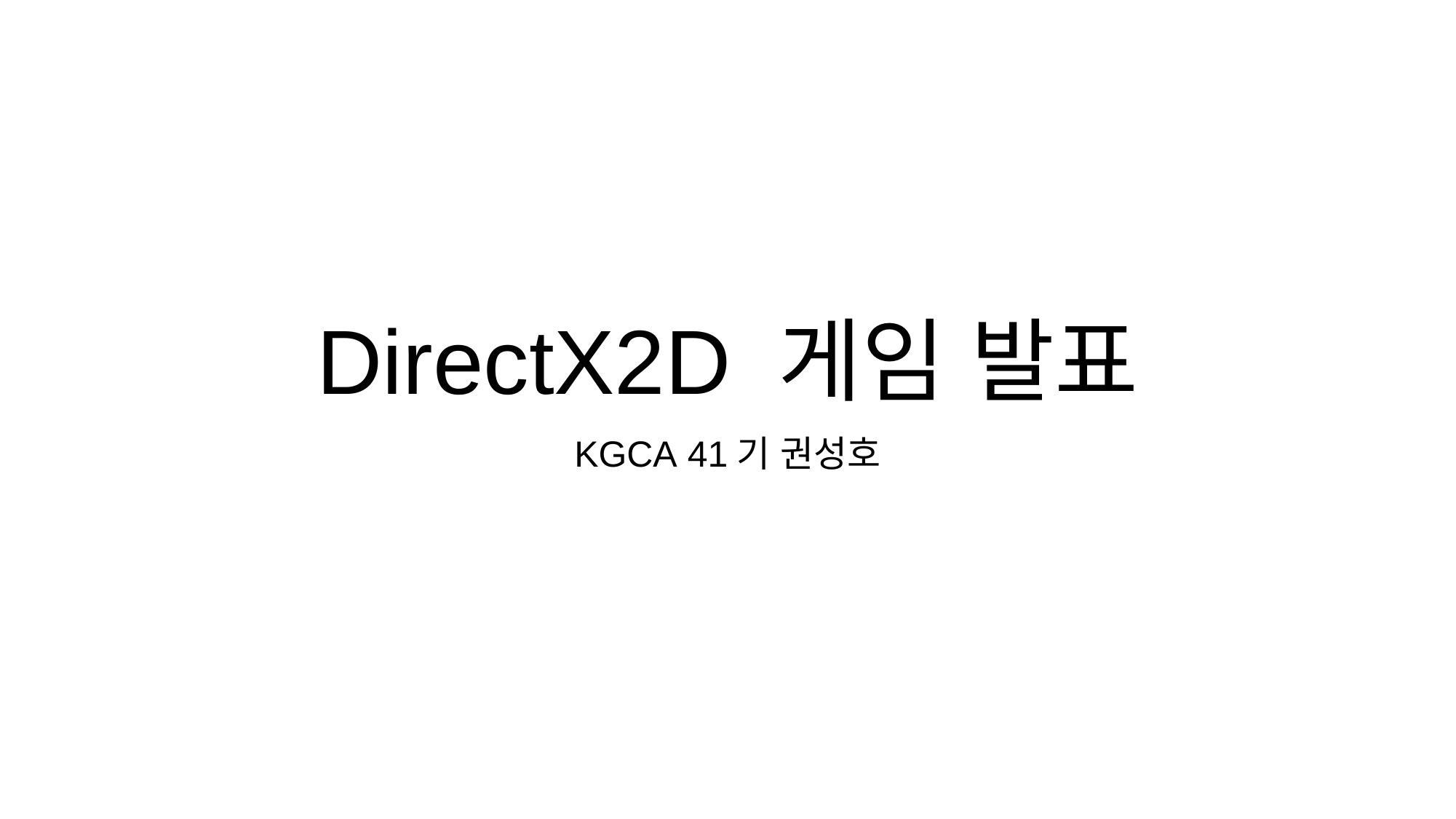

# DirectX2D 게임 발표
KGCA 41기 권성호